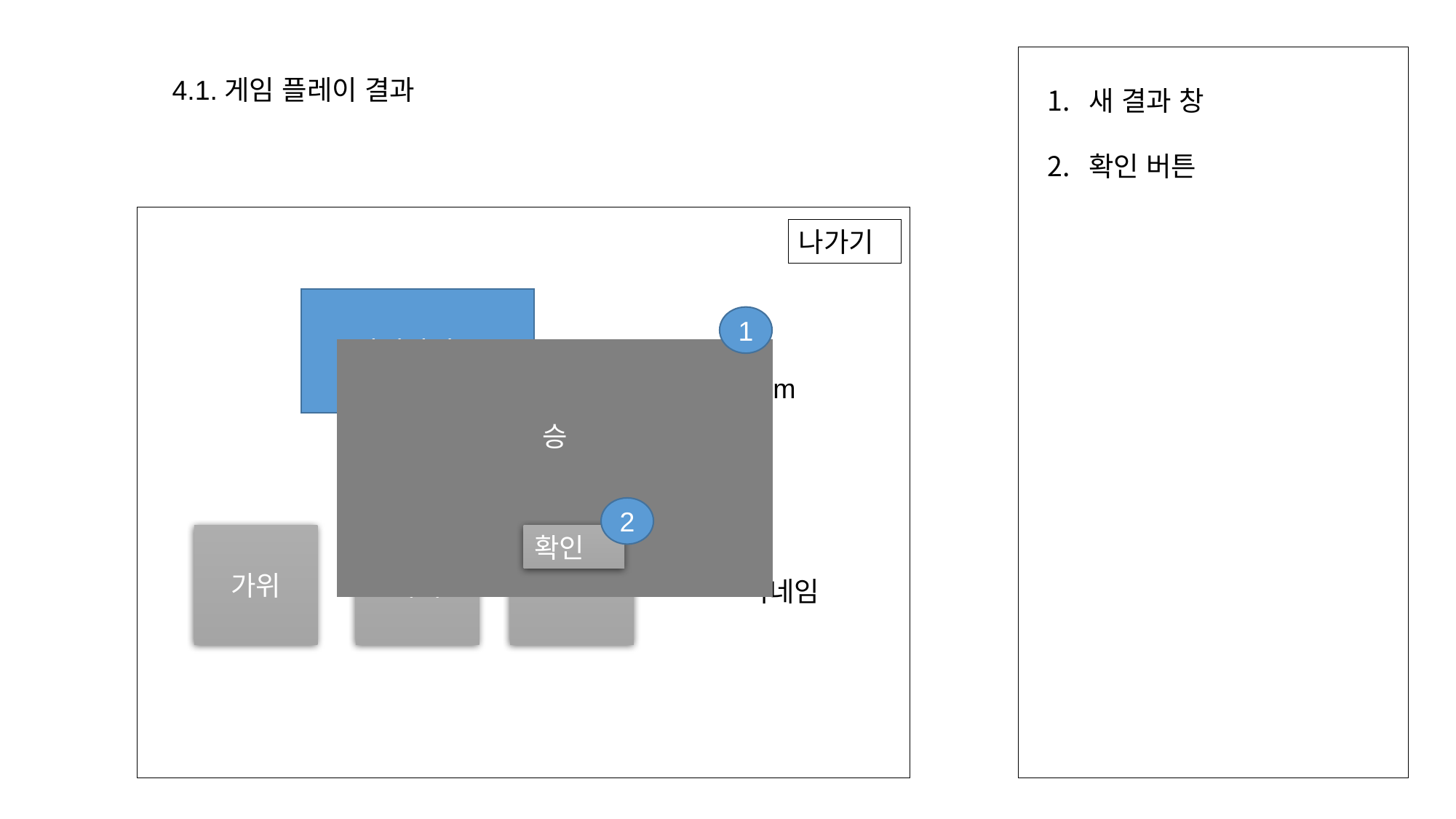

4.1.게임 플레이 결과
새 결과 창

확인 버튼

나가기
가위바위보
1
승

com
vs
2
가위
바위
보
확인
닉네임